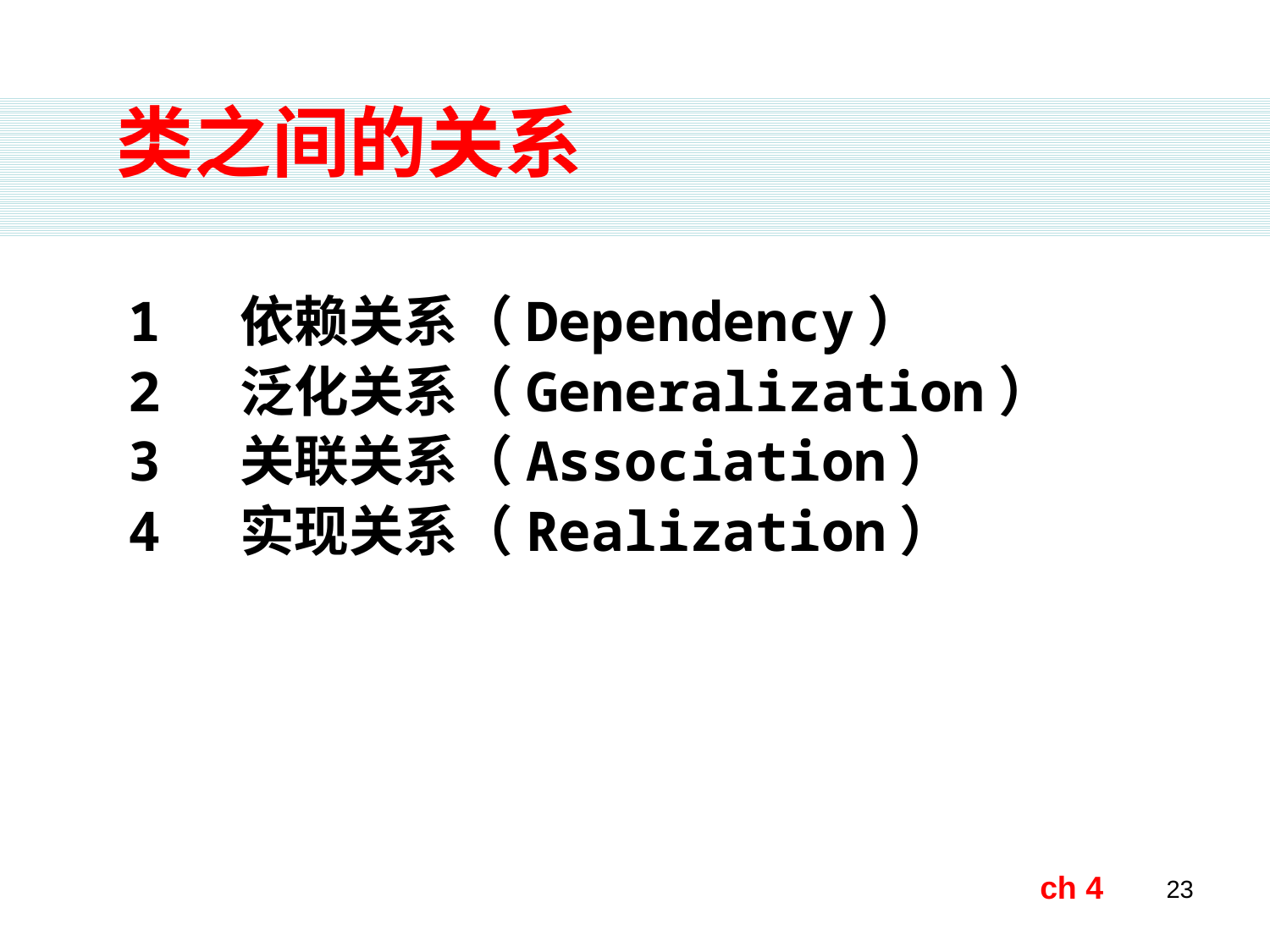

类之间的关系
1  依赖关系（Dependency）
2  泛化关系（Generalization）
3  关联关系（Association）
4  实现关系（Realization）
ch 4
23